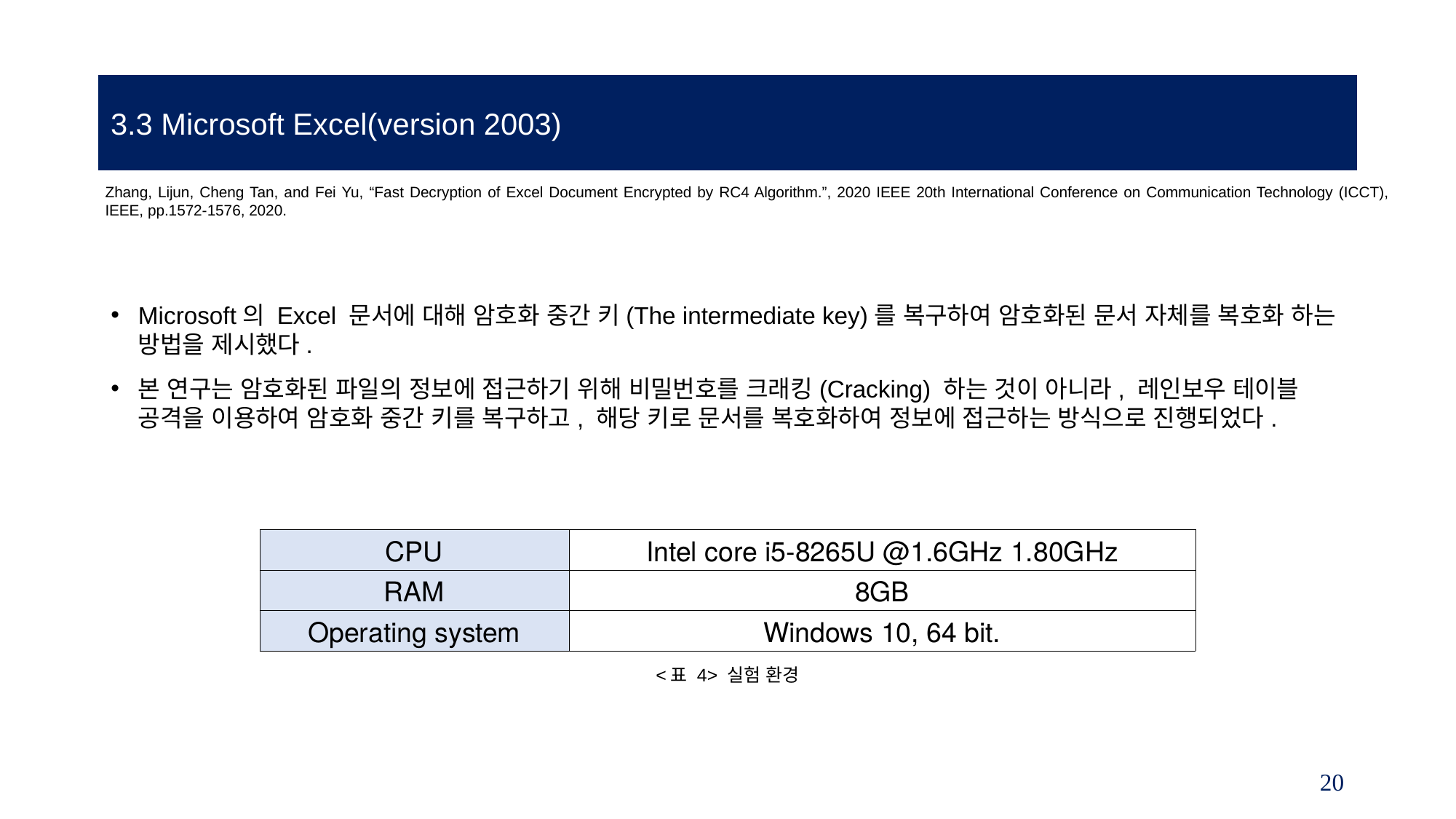

3.3 Microsoft Excel(version 2003)
Zhang, Lijun, Cheng Tan, and Fei Yu, “Fast Decryption of Excel Document Encrypted by RC4 Algorithm.”, 2020 IEEE 20th International Conference on Communication Technology (ICCT), IEEE, pp.1572-1576, 2020.
Microsoft의 Excel 문서에 대해 암호화 중간 키(The intermediate key)를 복구하여 암호화된 문서 자체를 복호화 하는 방법을 제시했다.
본 연구는 암호화된 파일의 정보에 접근하기 위해 비밀번호를 크래킹(Cracking) 하는 것이 아니라, 레인보우 테이블 공격을 이용하여 암호화 중간 키를 복구하고, 해당 키로 문서를 복호화하여 정보에 접근하는 방식으로 진행되었다.
| CPU | Intel core i5-8265U @1.6GHz 1.80GHz |
| --- | --- |
| RAM | 8GB |
| Operating system | Windows 10, 64 bit. |
<표 4> 실험 환경
20